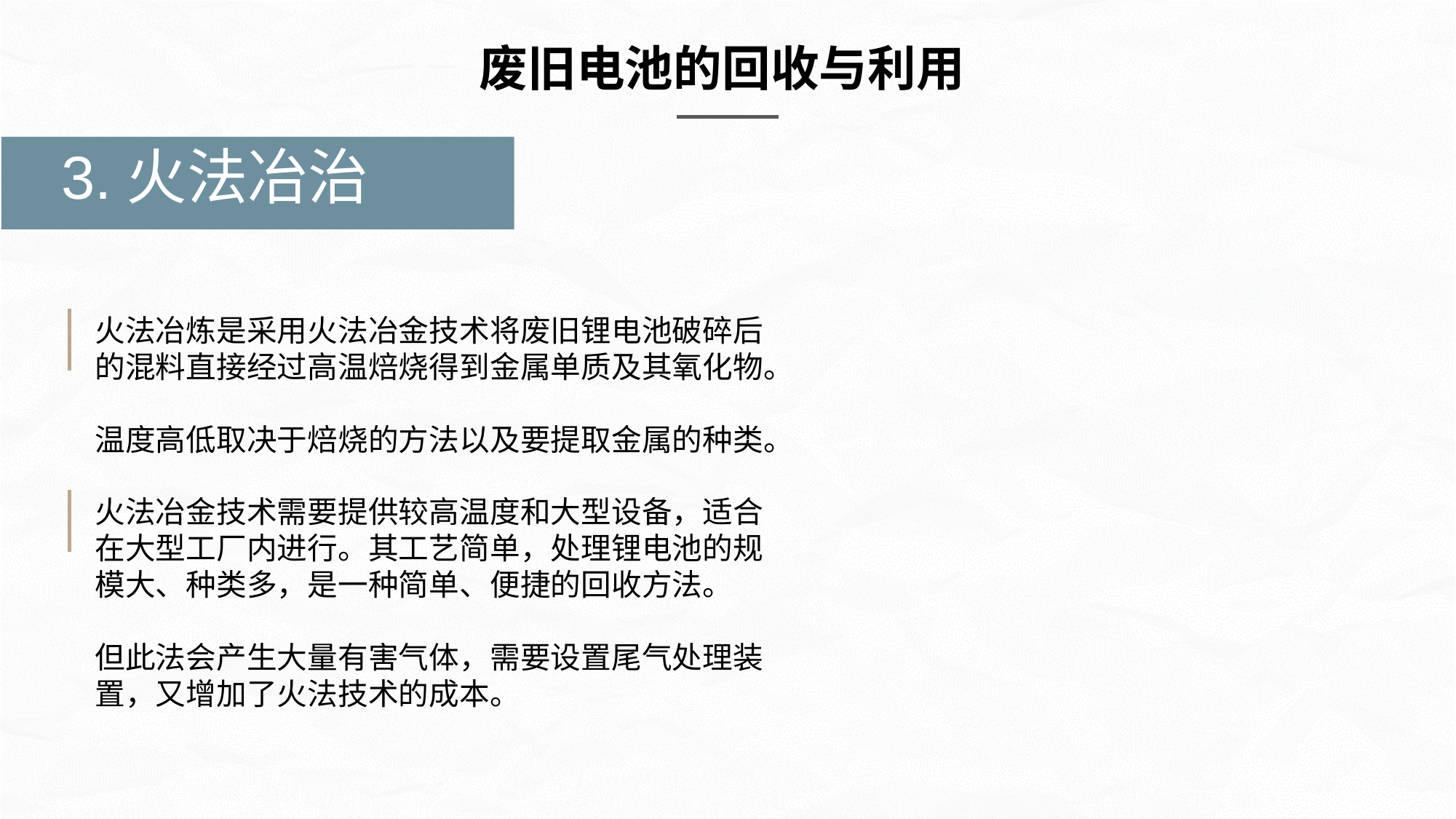

废旧电池的回收与利用
初始化函数
3.火法冶治

火法冶炼是采用火法冶金技术将废旧锂电池破碎后的混料直接经过高温焙烧得到金属单质及其氧化物。

温度高低取决于焙烧的方法以及要提取金属的种类。

火法冶金技术需要提供较高温度和大型设备，适合在大型工厂内进行。其工艺简单，处理锂电池的规模大、种类多，是一种简单、便捷的回收方法。

但此法会产生大量有害气体，需要设置尾气处理装 置，又增加了火法技术的成本。